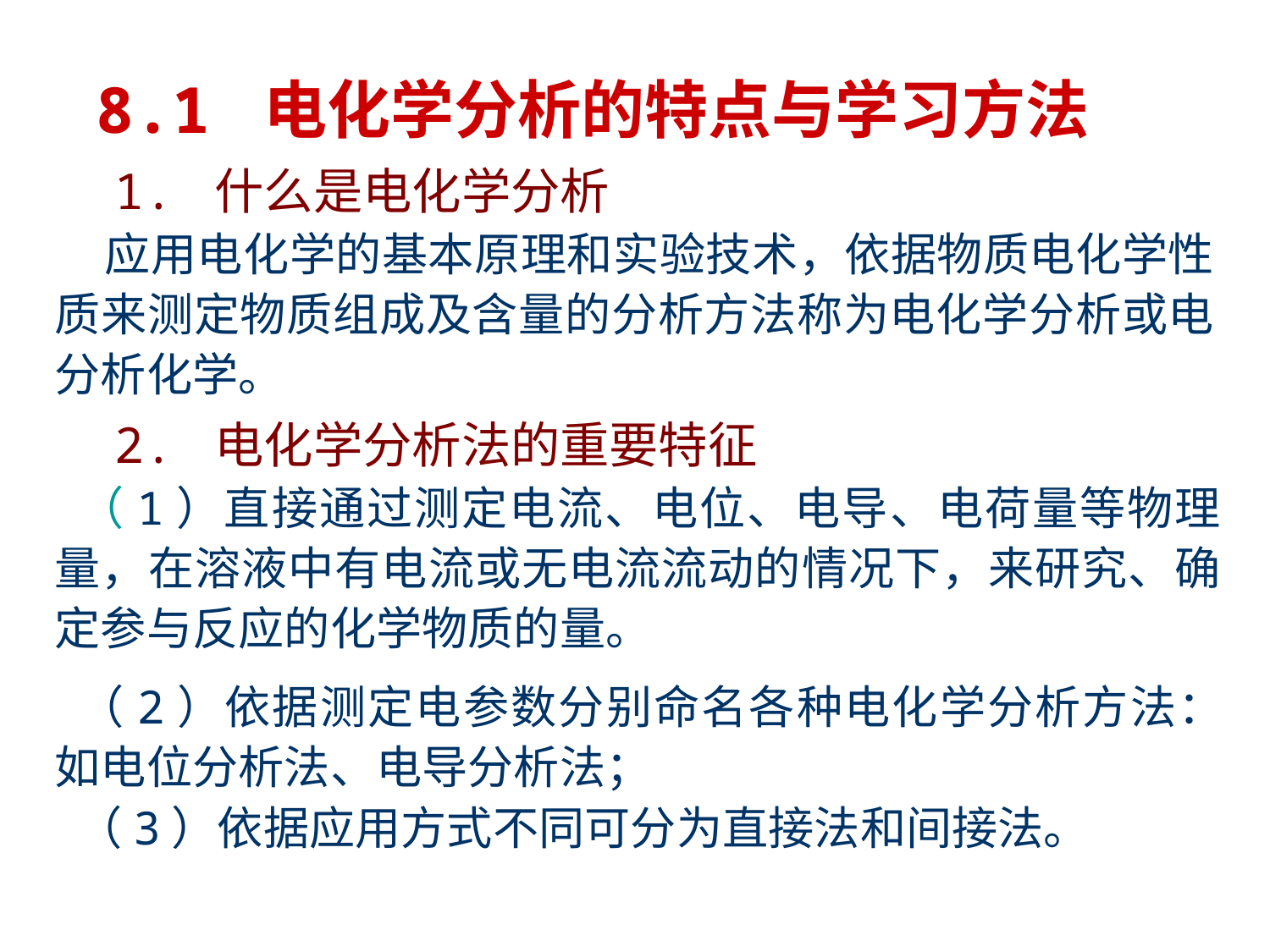

8.1 电化学分析的特点与学习方法
  1. 什么是电化学分析
    应用电化学的基本原理和实验技术，依据物质电化学性质来测定物质组成及含量的分析方法称为电化学分析或电分析化学。
  2. 电化学分析法的重要特征
 （1）直接通过测定电流、电位、电导、电荷量等物理量，在溶液中有电流或无电流流动的情况下，来研究、确定参与反应的化学物质的量。
 （2）依据测定电参数分别命名各种电化学分析方法：如电位分析法、电导分析法；
 （3）依据应用方式不同可分为直接法和间接法。